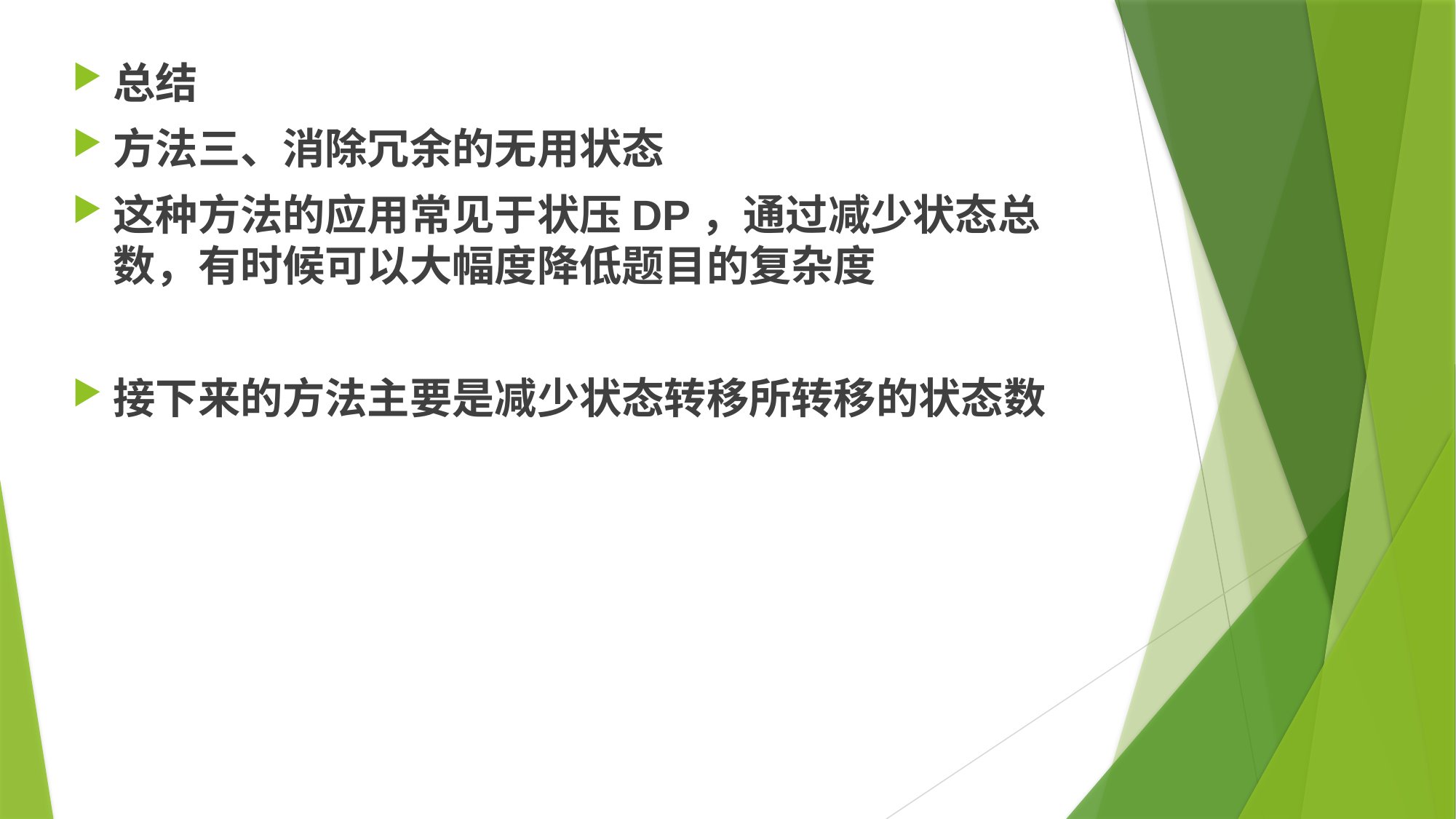

总结
方法三、消除冗余的无用状态
这种方法的应用常见于状压DP，通过减少状态总数，有时候可以大幅度降低题目的复杂度

接下来的方法主要是减少状态转移所转移的状态数